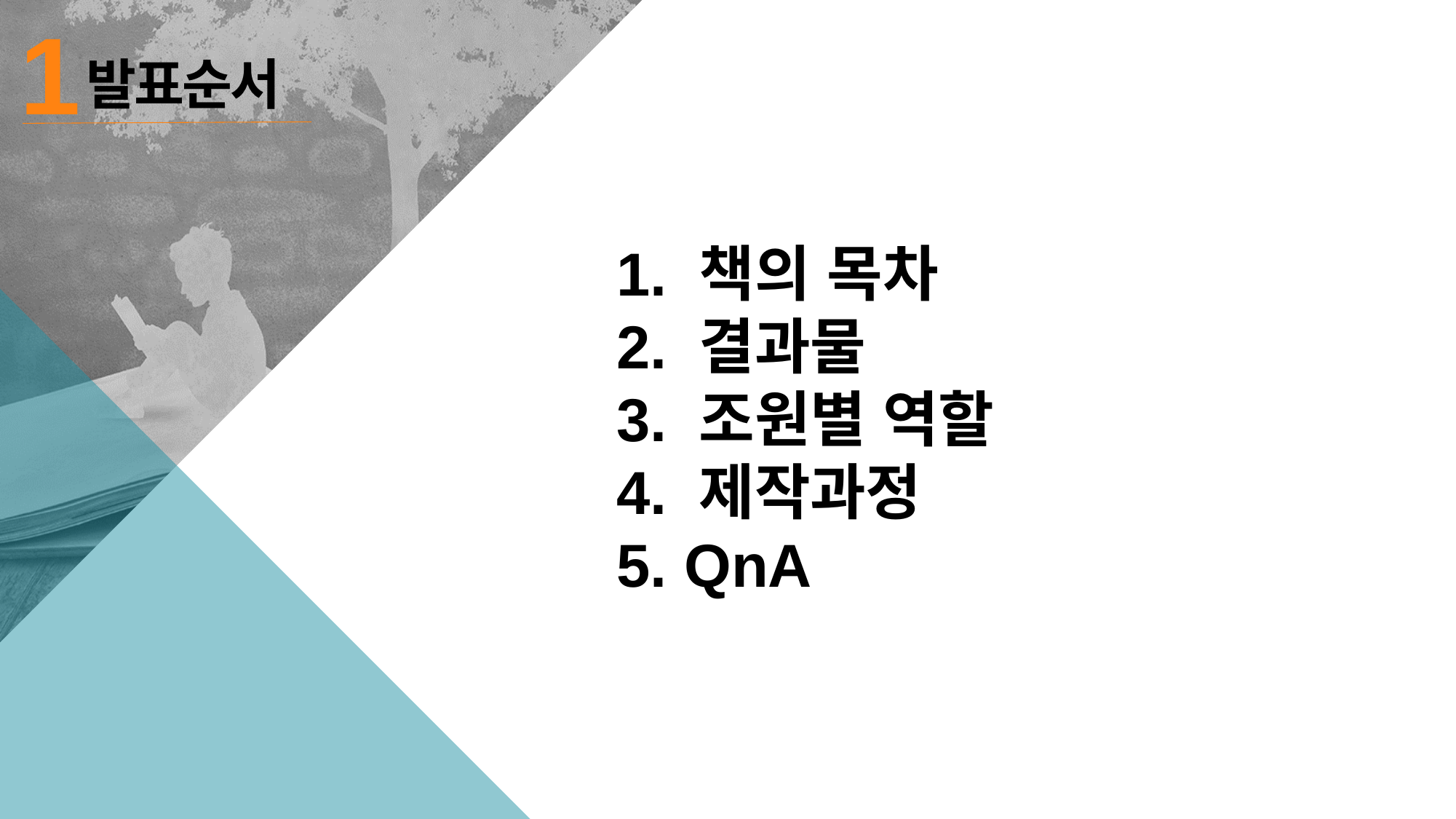

1
발표순서
1. 책의 목차
2. 결과물
3. 조원별 역할
4. 제작과정
5. QnA